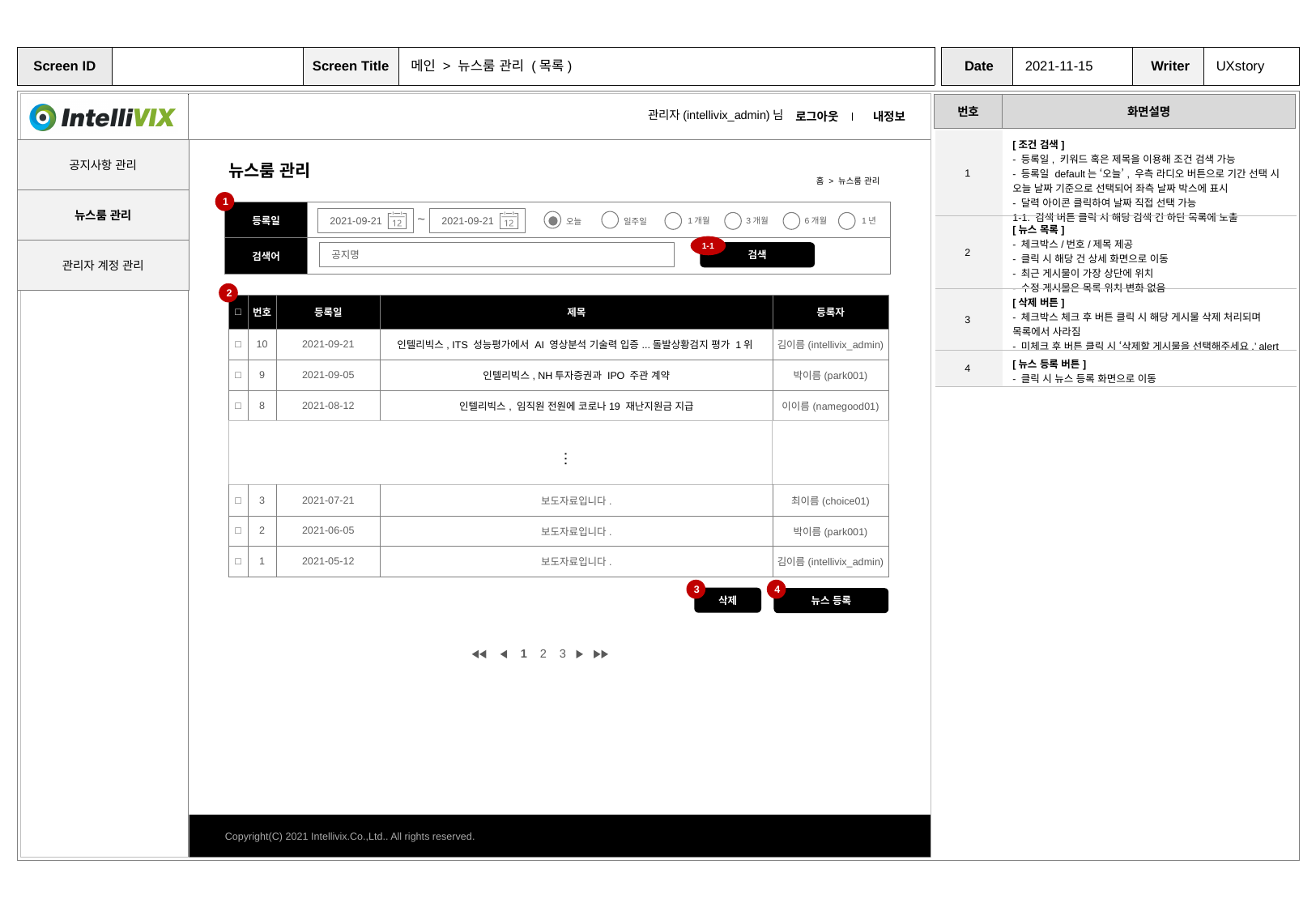

메인 > 뉴스룸 관리 (목록)
2021-11-15
UXstory
| 1 | [조건 검색] - 등록일, 키워드 혹은 제목을 이용해 조건 검색 가능 - 등록일 default는 ‘오늘’, 우측 라디오 버튼으로 기간 선택 시 오늘 날짜 기준으로 선택되어 좌측 날짜 박스에 표시 - 달력 아이콘 클릭하여 날짜 직접 선택 가능 1-1. 검색 버튼 클릭 시 해당 검색 건 하단 목록에 노출 |
| --- | --- |
| 2 | [뉴스 목록] - 체크박스/번호/제목 제공 - 클릭 시 해당 건 상세 화면으로 이동 - 최근 게시물이 가장 상단에 위치 - 수정 게시물은 목록 위치 변화 없음 |
| 3 | [삭제 버튼] - 체크박스 체크 후 버튼 클릭 시 해당 게시물 삭제 처리되며 목록에서 사라짐 - 미체크 후 버튼 클릭 시 ‘삭제할 게시물을 선택해주세요.’ alert |
| 4 | [뉴스 등록 버튼] - 클릭 시 뉴스 등록 화면으로 이동 |
| 공지사항 관리 |
| --- |
| 뉴스룸 관리 |
| 관리자 계정 관리 |
뉴스룸 관리
홈 > 뉴스룸 관리
1
| 등록일 |  |
| --- | --- |
| 검색어 |  |
~
2021-09-21

2021-09-21

오늘

일주일

1년

3개월
1개월

6개월

1-1
검색
공지명
2
| □ | 번호 | 등록일 | 제목 | 등록자 |
| --- | --- | --- | --- | --- |
| □ | 10 | 2021-09-21 | 인텔리빅스, ITS 성능평가에서 AI 영상분석 기술력 입증...돌발상황검지 평가 1위 | 김이름(intellivix\_admin) |
| □ | 9 | 2021-09-05 | 인텔리빅스, NH투자증권과 IPO 주관 계약 | 박이름(park001) |
| □ | 8 | 2021-08-12 | 인텔리빅스, 임직원 전원에 코로나19 재난지원금 지급 | 이이름(namegood01) |
|  |  |  |  |  |
| □ | 3 | 2021-07-21 | 보도자료입니다. | 최이름(choice01) |
| □ | 2 | 2021-06-05 | 보도자료입니다. | 박이름(park001) |
| □ | 1 | 2021-05-12 | 보도자료입니다. | 김이름(intellivix\_admin) |
…
3
4
삭제
뉴스 등록
◀◀    ◀    1    2    3   ▶   ▶▶
           Copyright(C) 2021 Intellivix.Co.,Ltd.. All rights reserved.